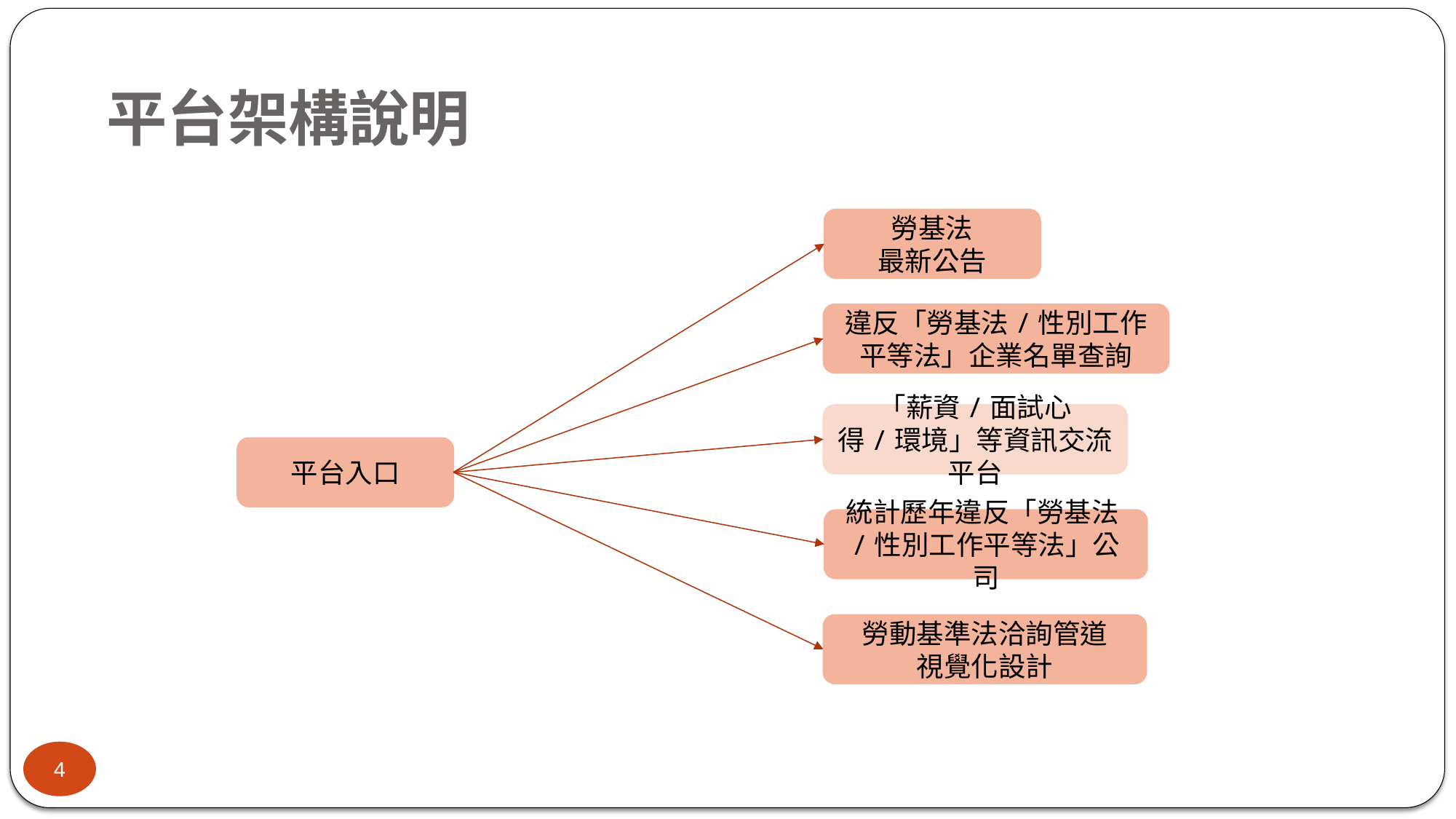

# 平台架構說明
勞基法
最新公告
違反「勞基法/性別工作平等法」企業名單查詢
「薪資/面試心得/環境」等資訊交流平台
平台入口
統計歷年違反「勞基法/性別工作平等法」公司
勞動基準法洽詢管道
視覺化設計
4